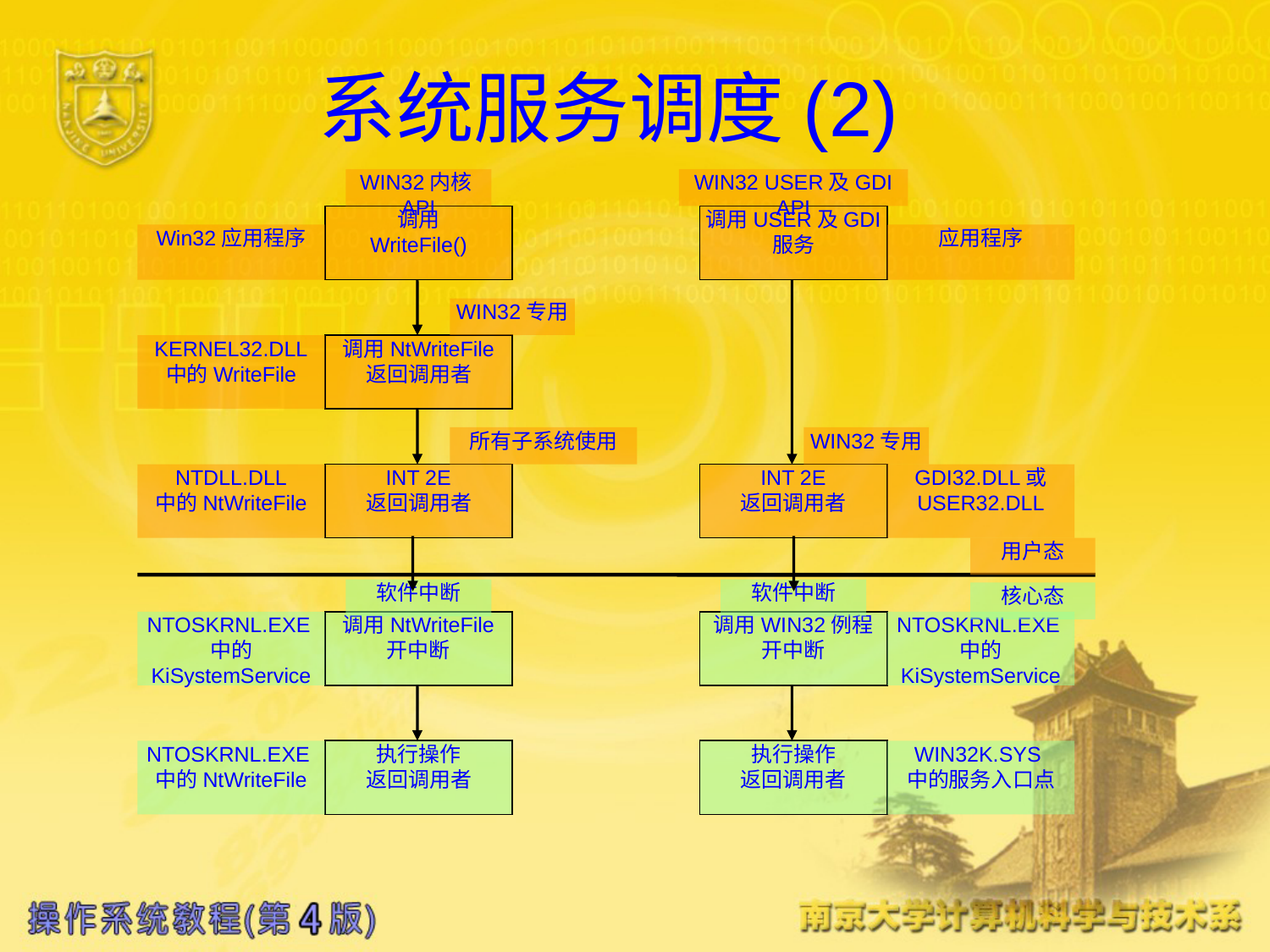

# 系统服务调度(2)
WIN32内核API
WIN32 USER及GDI API
调用
WriteFile()
调用USER及GDI
服务
Win32应用程序
应用程序

WIN32专用
KERNEL32.DLL
中的WriteFile
调用NtWriteFile
返回调用者

所有子系统使用
WIN32专用
NTDLL.DLL
中的NtWriteFile
INT 2E
返回调用者
INT 2E
返回调用者
GDI32.DLL或
USER32.DLL
用户态

软件中断
软件中断
核心态
NTOSKRNL.EXE中的
KiSystemService
调用NtWriteFile
开中断
调用WIN32例程
开中断
NTOSKRNL.EXE中的
KiSystemService

NTOSKRNL.EXE
中的NtWriteFile
执行操作
返回调用者
执行操作
返回调用者
WIN32K.SYS
中的服务入口点